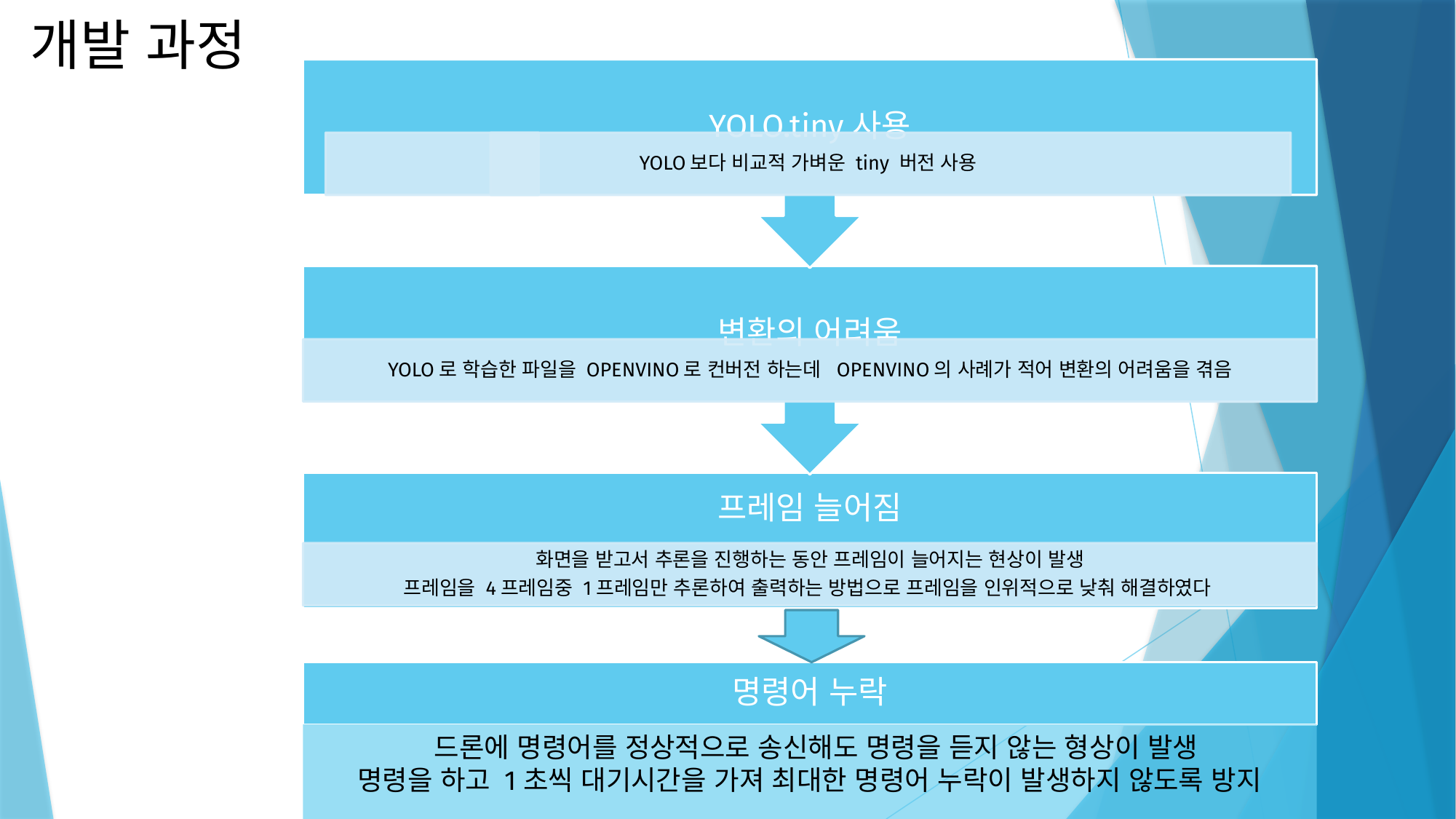

개발 과정
프레임 늘어짐
화면을 받고서 추론을 진행하는 동안 프레임이 늘어지는 현상이 발생
프레임을 4프레임중 1프레임만 추론하여 출력하는 방법으로 프레임을 인위적으로 낮춰 해결하였다
변환의 어려움
YOLO로 학습한 파일을 OPENVINO로 컨버전 하는데  OPENVINO의 사례가 적어 변환의 어려움을 겪음
YOLO.tiny사용

YOLO보다 비교적 가벼운 tiny 버전 사용

명령어 누락
 드론에 명령어를 정상적으로 송신해도 명령을 듣지 않는 형상이 발생
명령을 하고 1초씩 대기시간을 가져 최대한 명령어 누락이 발생하지 않도록 방지